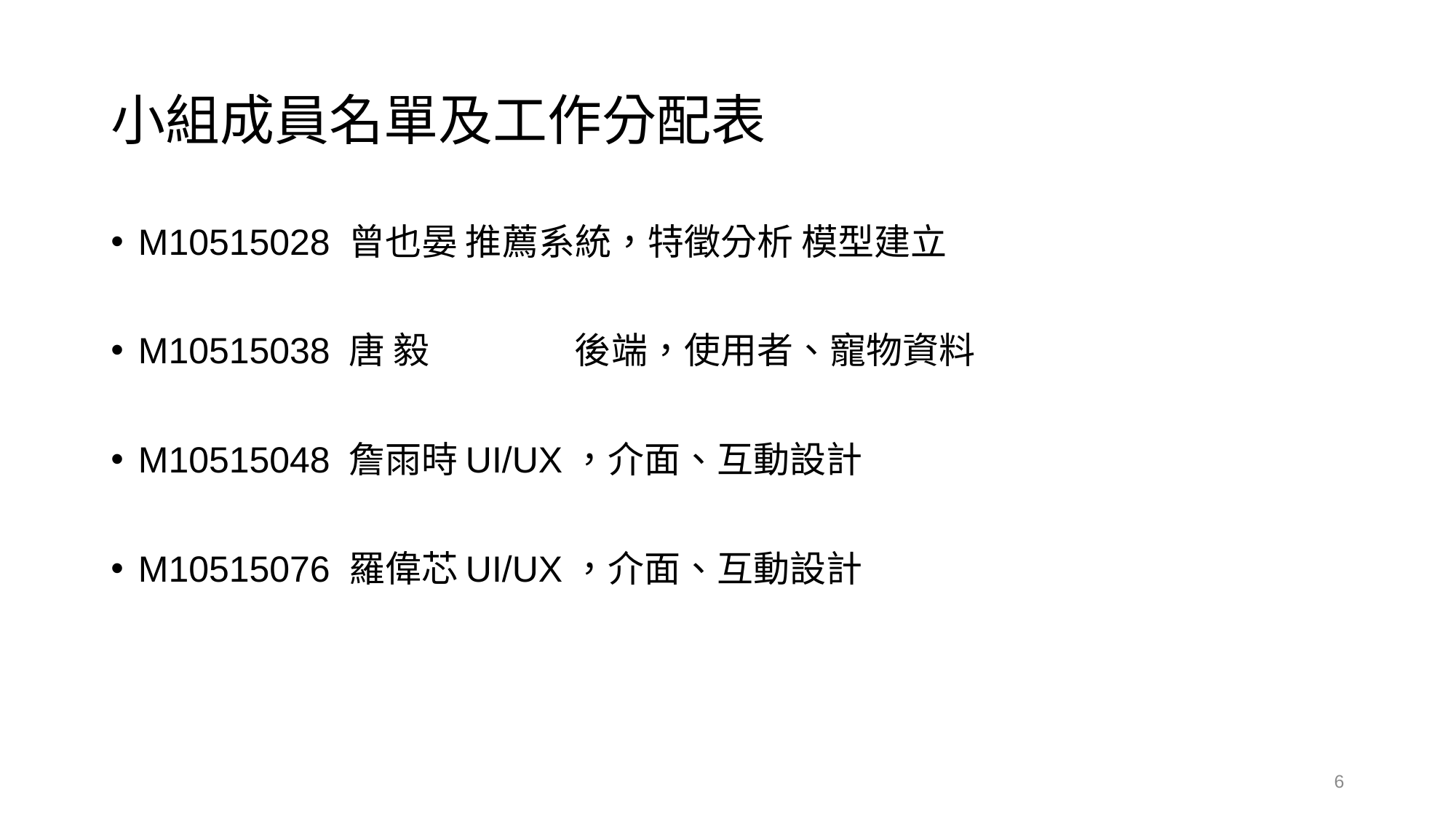

# 小組成員名單及工作分配表
M10515028 曾也晏	推薦系統，特徵分析 模型建立

M10515038 唐 毅		後端，使用者、寵物資料

M10515048 詹雨時	UI/UX，介面、互動設計

M10515076 羅偉芯	UI/UX，介面、互動設計
6